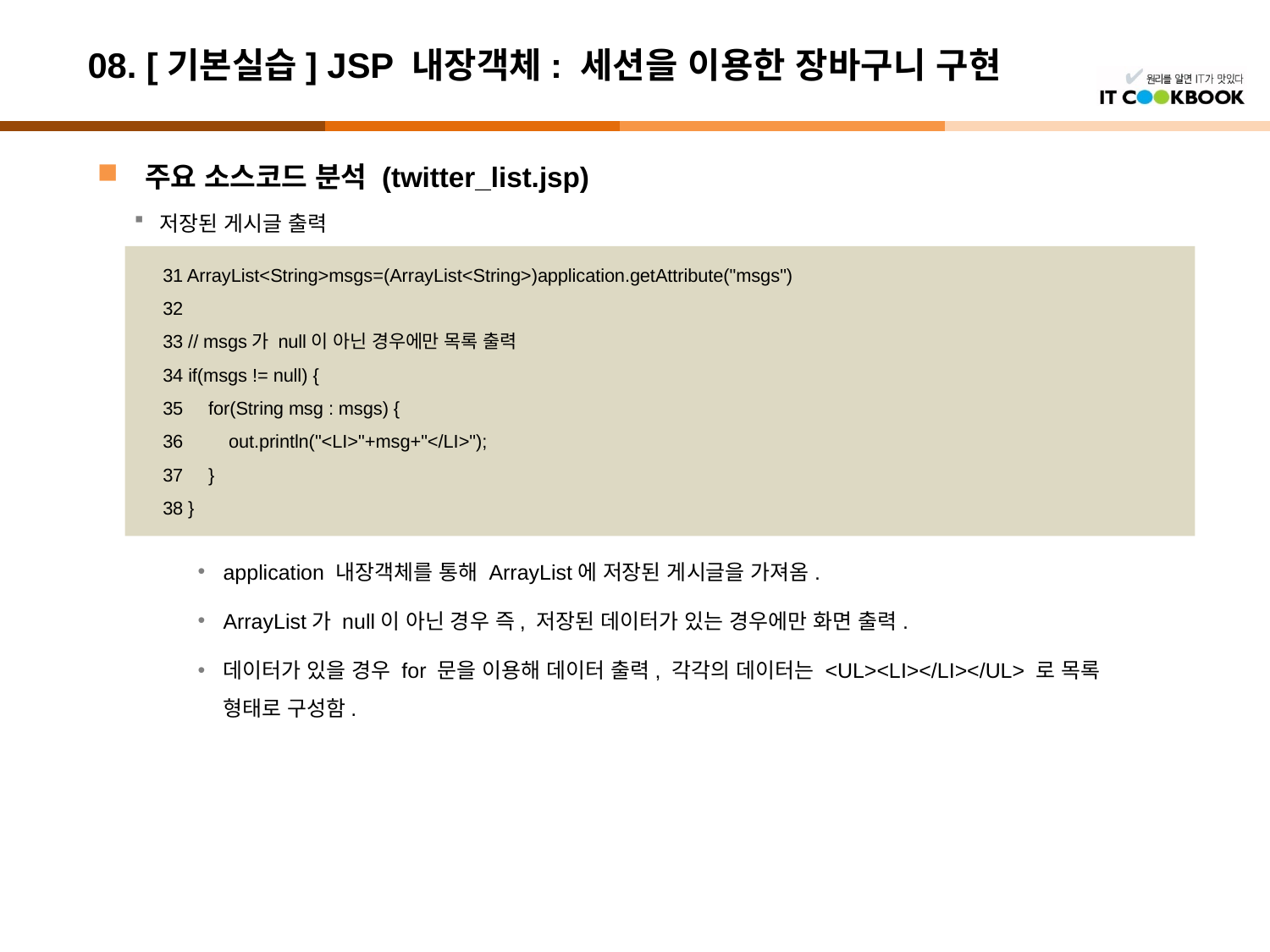

# 08. [기본실습] JSP 내장객체: 세션을 이용한 장바구니 구현
주요 소스코드 분석 (twitter_list.jsp)
저장된 게시글 출력

application 내장객체를 통해 ArrayList에 저장된 게시글을 가져옴.
ArrayList가 null이 아닌 경우 즉, 저장된 데이터가 있는 경우에만 화면 출력.
데이터가 있을 경우 for 문을 이용해 데이터 출력, 각각의 데이터는 <UL><LI></LI></UL> 로 목록 형태로 구성함.

31 ArrayList<String>msgs=(ArrayList<String>)application.getAttribute("msgs")
32
33 // msgs가 null이 아닌 경우에만 목록 출력
34 if(msgs != null) {
35     for(String msg : msgs) {
36         out.println("<LI>"+msg+"</LI>");
37     }
38 }